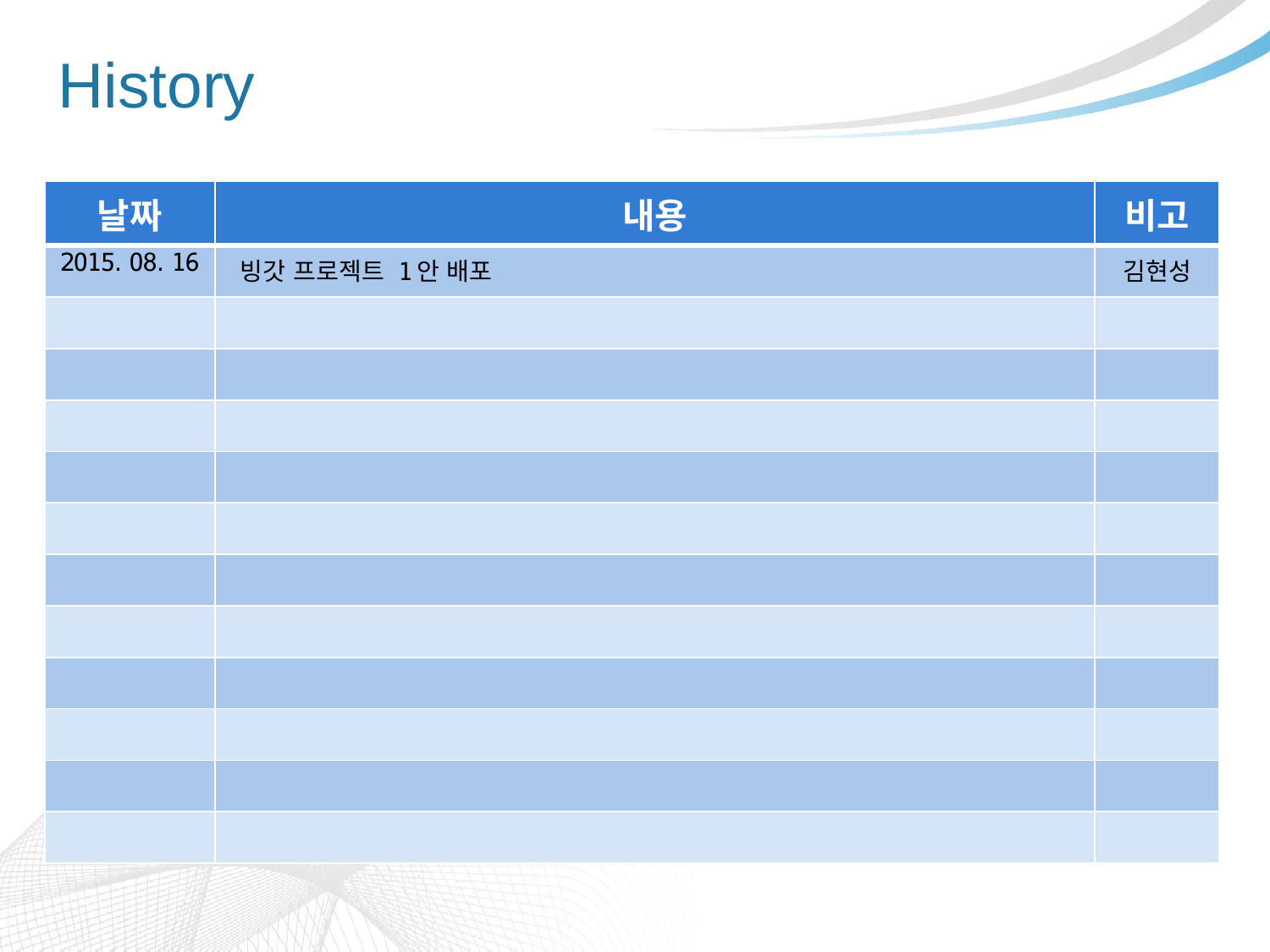

# History
| 날짜 | 내용 | 비고 |
| --- | --- | --- |
| 2015. 08. 16 | 빙갓 프로젝트 1안 배포 | 김현성 |
|  |  |  |
|  |  |  |
|  |  |  |
|  |  |  |
|  |  |  |
|  |  |  |
|  |  |  |
|  |  |  |
|  |  |  |
|  |  |  |
|  |  |  |